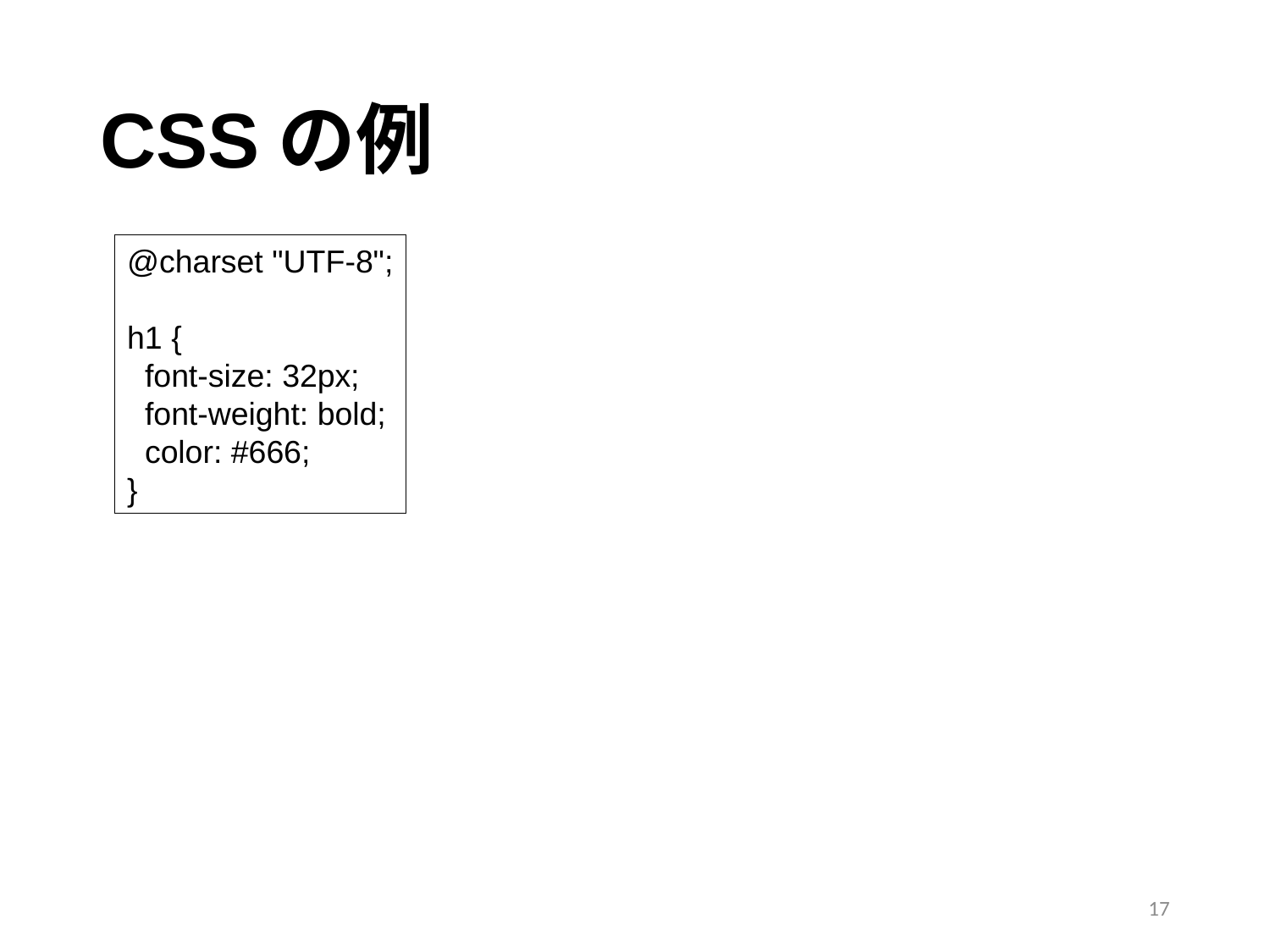

# CSSの例
@charset "UTF-8";

h1 {
  font-size: 32px;
  font-weight: bold;
  color: #666;
}
17